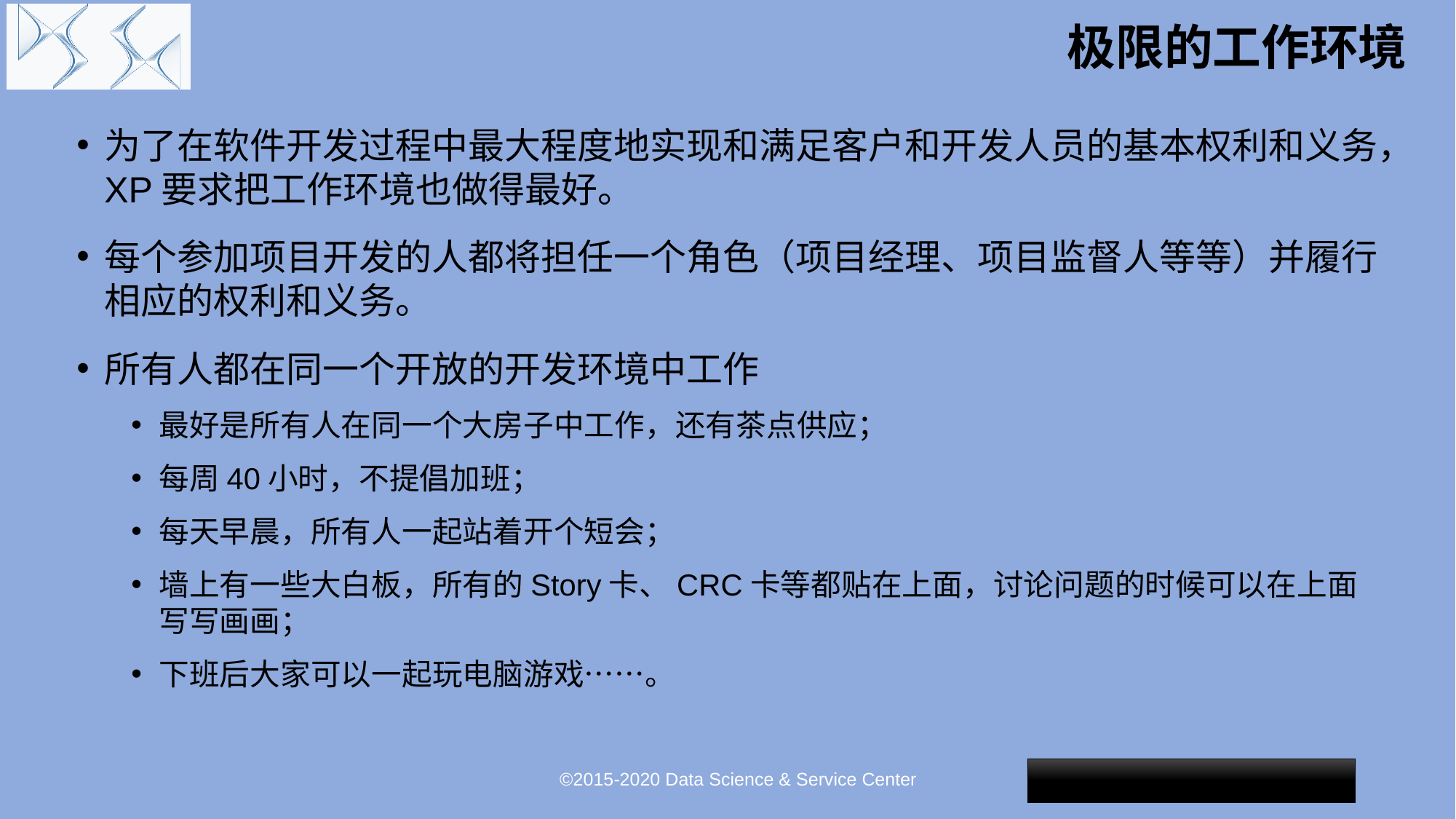

# 极限的工作环境
为了在软件开发过程中最大程度地实现和满足客户和开发人员的基本权利和义务，XP要求把工作环境也做得最好。
每个参加项目开发的人都将担任一个角色（项目经理、项目监督人等等）并履行相应的权利和义务。
所有人都在同一个开放的开发环境中工作
最好是所有人在同一个大房子中工作，还有茶点供应；
每周40小时，不提倡加班；
每天早晨，所有人一起站着开个短会；
墙上有一些大白板，所有的Story卡、CRC卡等都贴在上面，讨论问题的时候可以在上面写写画画；
下班后大家可以一起玩电脑游戏……。

©2015-2020 Data Science & Service Center
48